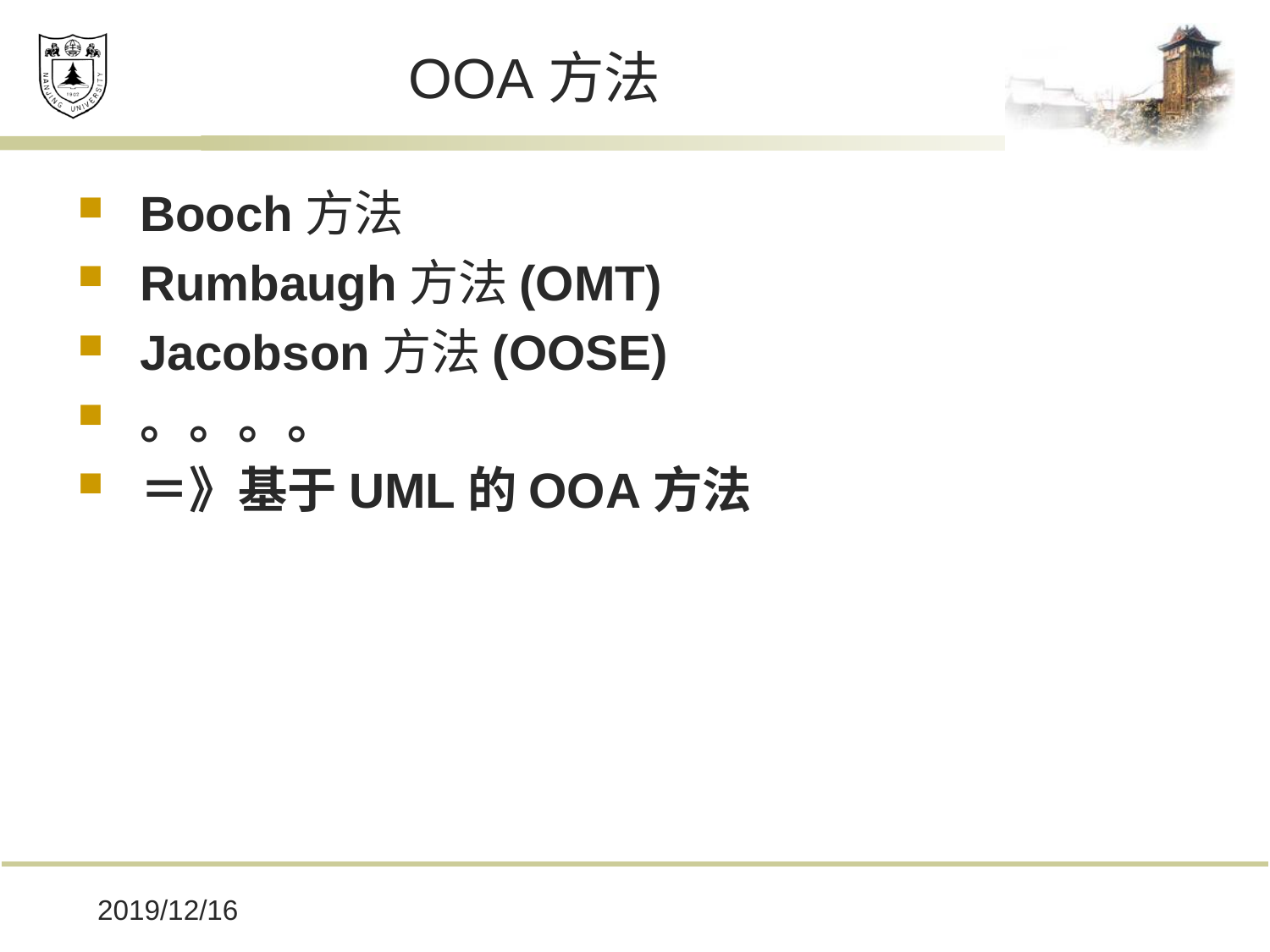

# OOA方法
Booch方法
Rumbaugh方法(OMT)
Jacobson方法(OOSE)
。。。。
＝》基于UML的OOA方法
2019/12/16